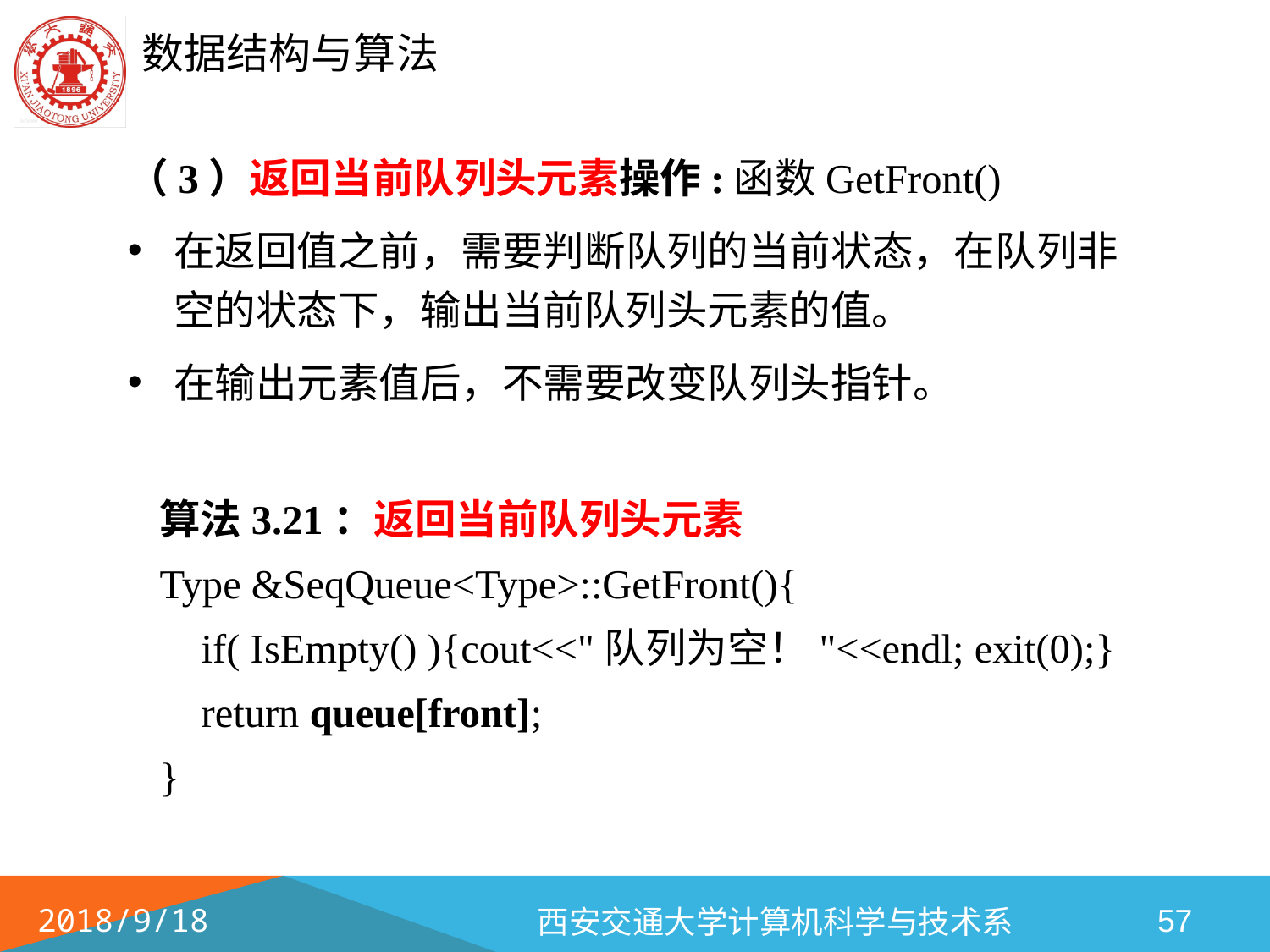

（3）返回当前队列头元素操作:函数GetFront()
在返回值之前，需要判断队列的当前状态，在队列非空的状态下，输出当前队列头元素的值。
在输出元素值后，不需要改变队列头指针。

算法3.21：返回当前队列头元素
Type &SeqQueue<Type>::GetFront(){
    if( IsEmpty() ){cout<<"队列为空！"<<endl; exit(0);}
    return queue[front];
}